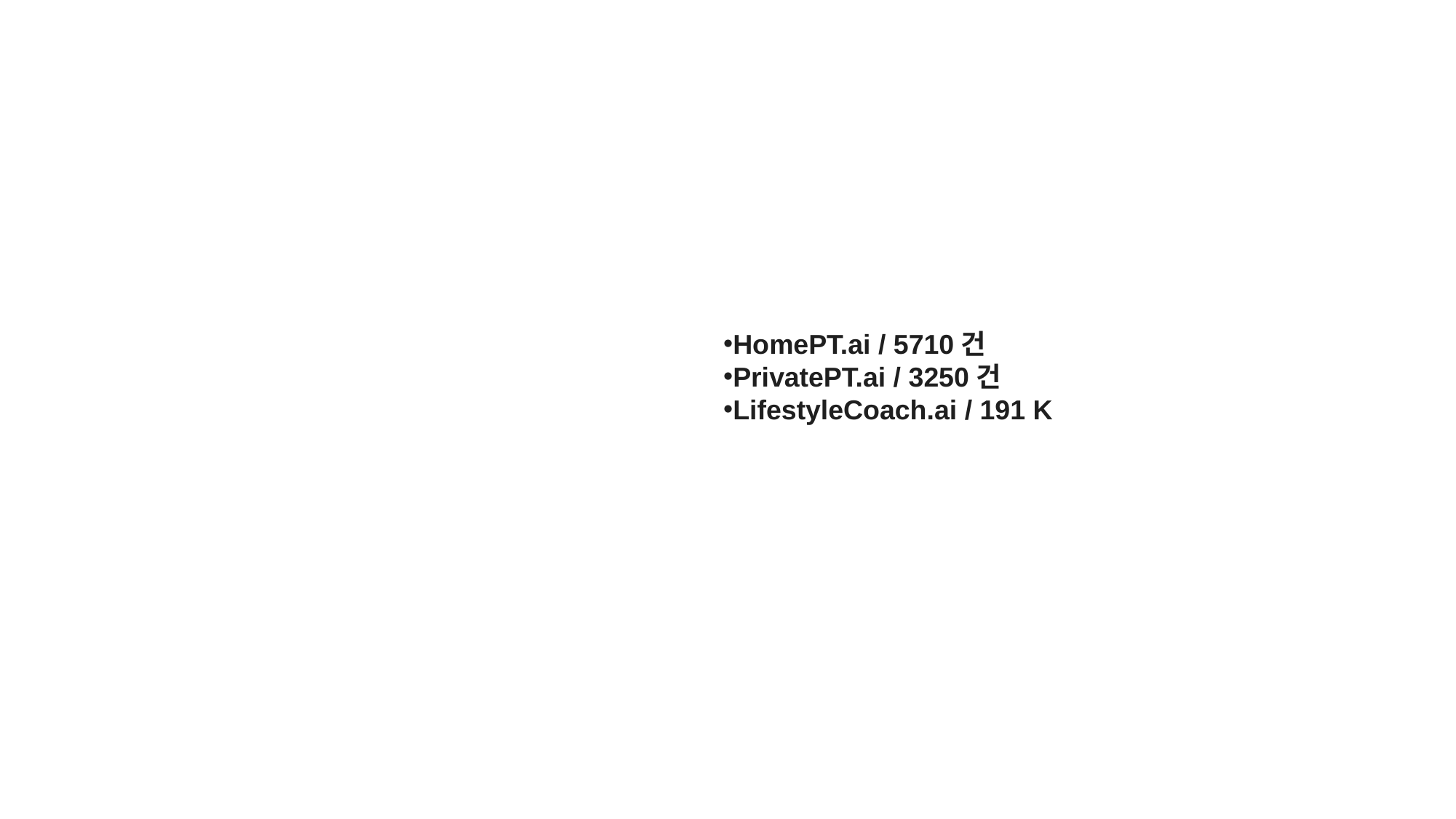

HomePT.ai / 5710건
PrivatePT.ai / 3250건
LifestyleCoach.ai / 191 K